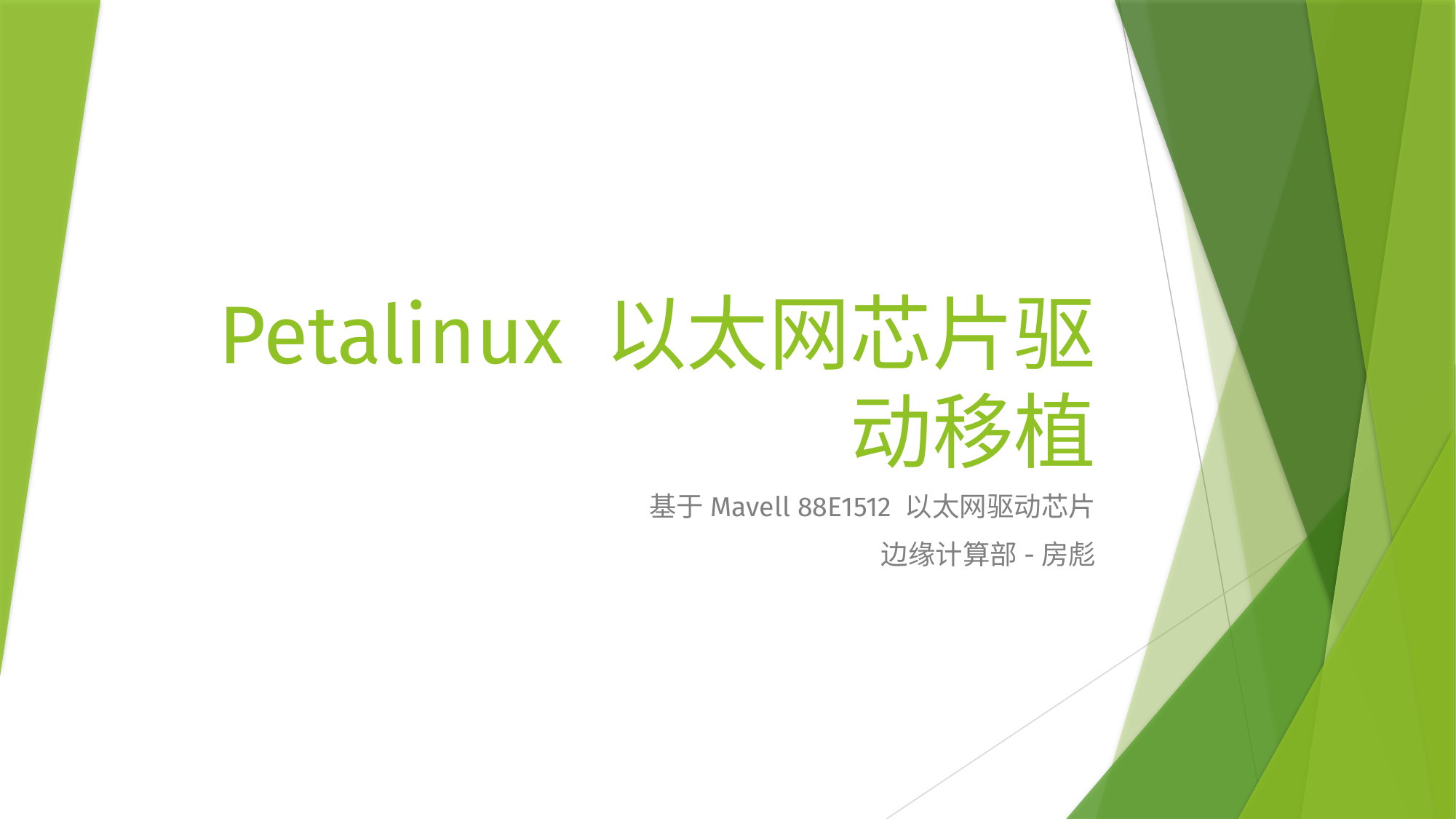

# Petalinux 以太网芯片驱动移植
基于Mavell 88E1512 以太网驱动芯片
边缘计算部-房彪